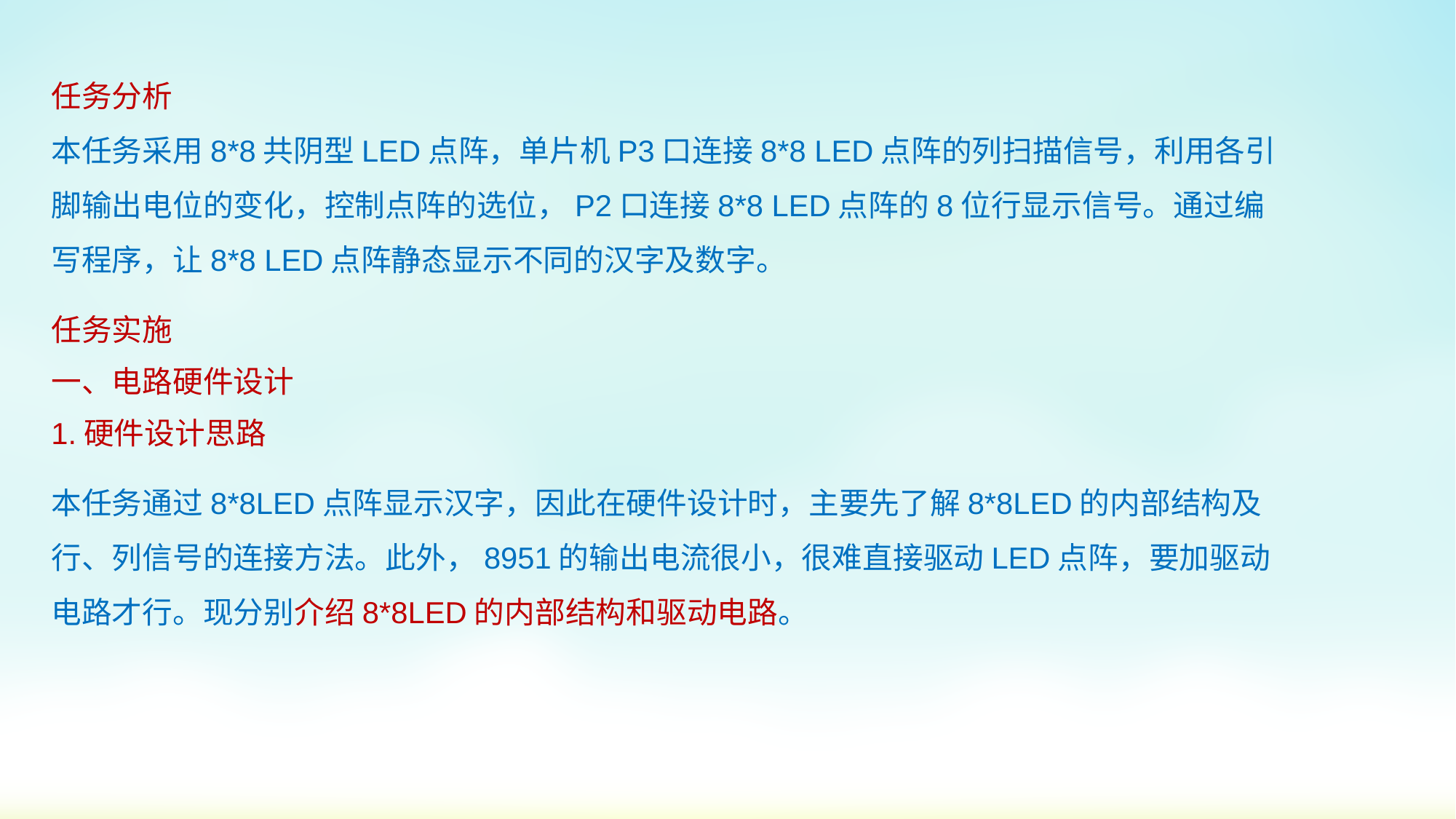

任务分析
本任务采用8*8共阴型LED点阵，单片机P3口连接8*8 LED点阵的列扫描信号，利用各引脚输出电位的变化，控制点阵的选位，P2口连接8*8 LED点阵的8位行显示信号。通过编写程序，让8*8 LED点阵静态显示不同的汉字及数字。
任务实施
一、电路硬件设计
1.硬件设计思路
本任务通过8*8LED点阵显示汉字，因此在硬件设计时，主要先了解8*8LED的内部结构及行、列信号的连接方法。此外，8951的输出电流很小，很难直接驱动LED点阵，要加驱动电路才行。现分别介绍8*8LED的内部结构和驱动电路。